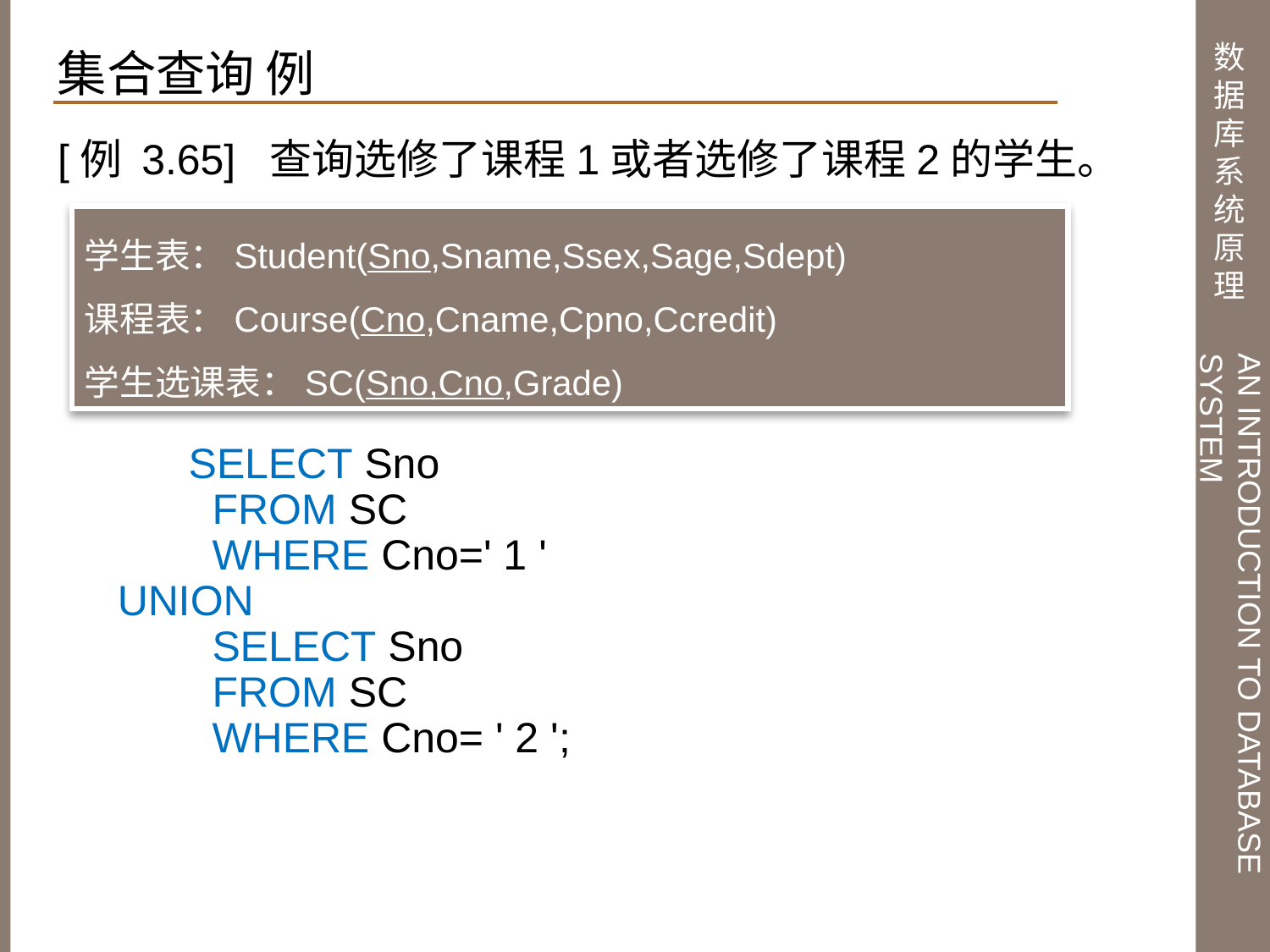

集合查询 例
[例 3.65]  查询选修了课程1或者选修了课程2的学生。

学生表：Student(Sno,Sname,Ssex,Sage,Sdept)
课程表：Course(Cno,Cname,Cpno,Ccredit)
学生选课表：SC(Sno,Cno,Grade)
      SELECT Sno
        FROM SC
        WHERE Cno=' 1 '
UNION
        SELECT Sno
        FROM SC
        WHERE Cno= ' 2 ';